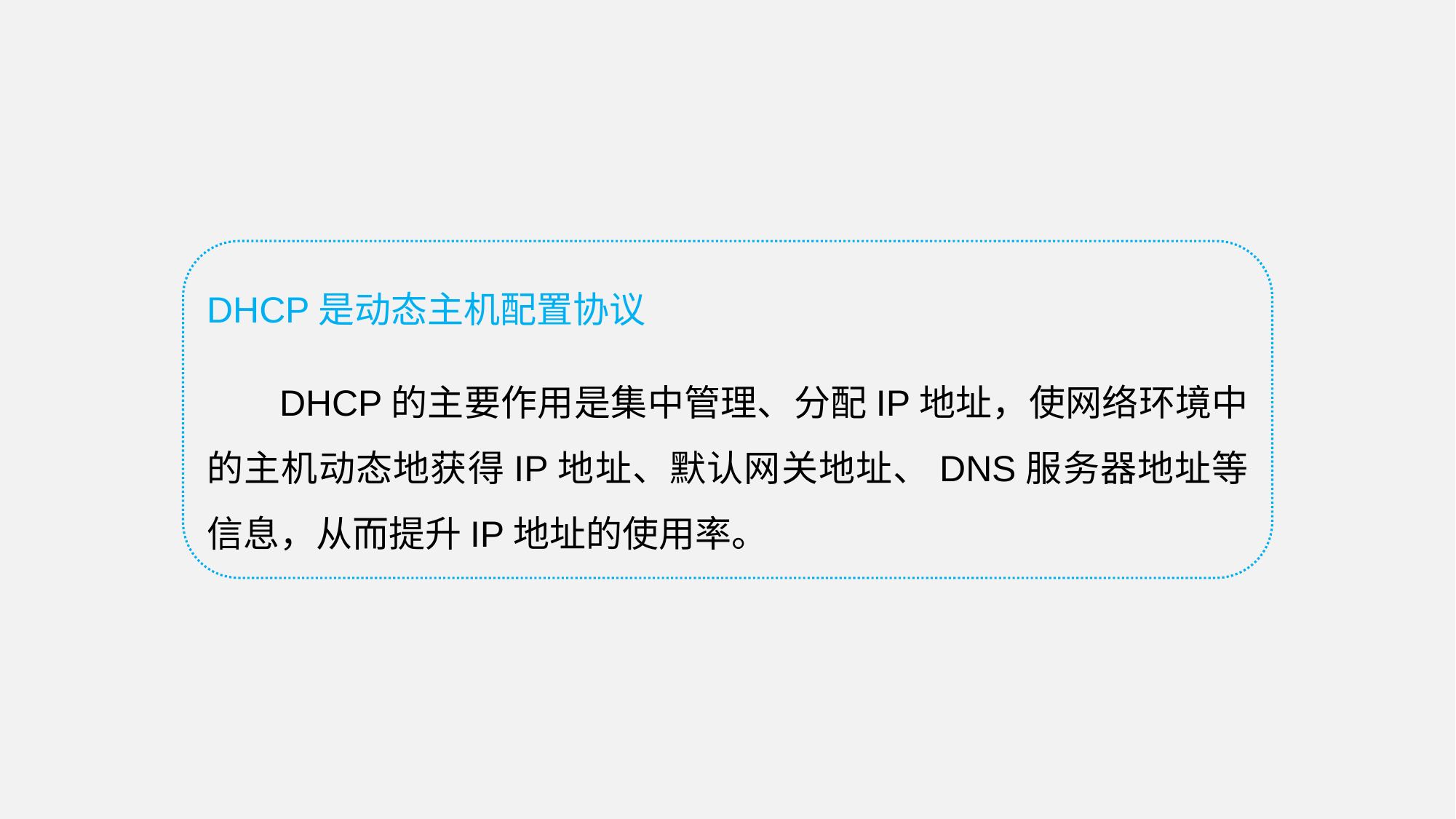

DHCP是动态主机配置协议
DHCP的主要作用是集中管理、分配IP地址，使网络环境中的主机动态地获得IP地址、默认网关地址、DNS服务器地址等信息，从而提升IP地址的使用率。